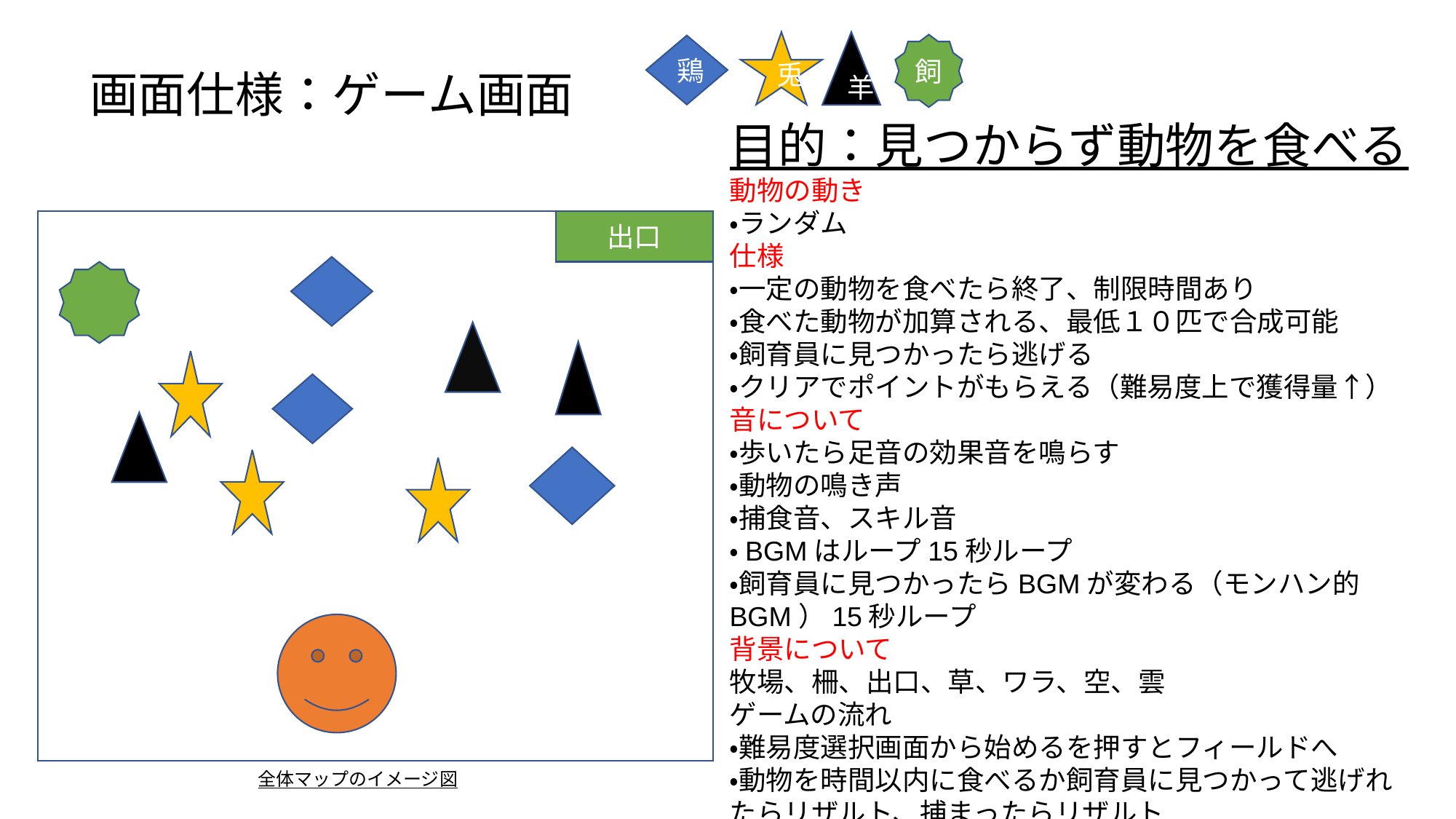

兎
羊
飼
鶏
画面仕様：ゲーム画面
目的：見つからず動物を食べる
動物の動き
・ランダム
仕様
・一定の動物を食べたら終了、制限時間あり
・食べた動物が加算される、最低１０匹で合成可能
・飼育員に見つかったら逃げる
・クリアでポイントがもらえる（難易度上で獲得量↑）
音について
・歩いたら足音の効果音を鳴らす
・動物の鳴き声
・捕食音、スキル音
・BGMはループ15秒ループ
・飼育員に見つかったらBGMが変わる（モンハン的BGM）15秒ループ
背景について
牧場、柵、出口、草、ワラ、空、雲
ゲームの流れ
・難易度選択画面から始めるを押すとフィールドへ
・動物を時間以内に食べるか飼育員に見つかって逃げれたらリザルト、捕まったらリザルト

出口

全体マップのイメージ図